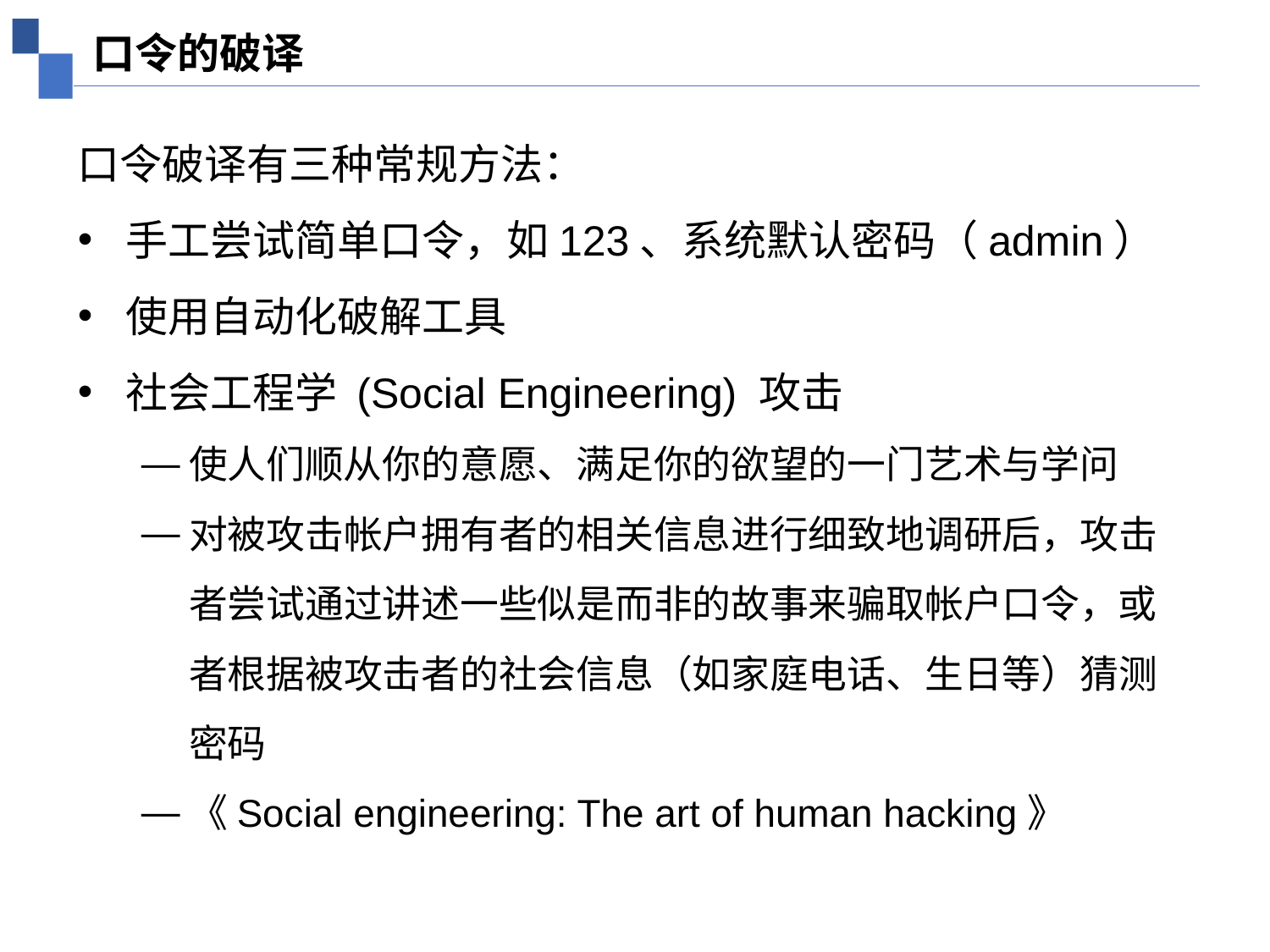

口令的破译
口令破译有三种常规方法：
手工尝试简单口令，如123、系统默认密码（admin）
使用自动化破解工具
社会工程学 (Social Engineering) 攻击
使人们顺从你的意愿、满足你的欲望的一门艺术与学问
对被攻击帐户拥有者的相关信息进行细致地调研后，攻击者尝试通过讲述一些似是而非的故事来骗取帐户口令，或者根据被攻击者的社会信息（如家庭电话、生日等）猜测密码
《Social engineering: The art of human hacking》
23